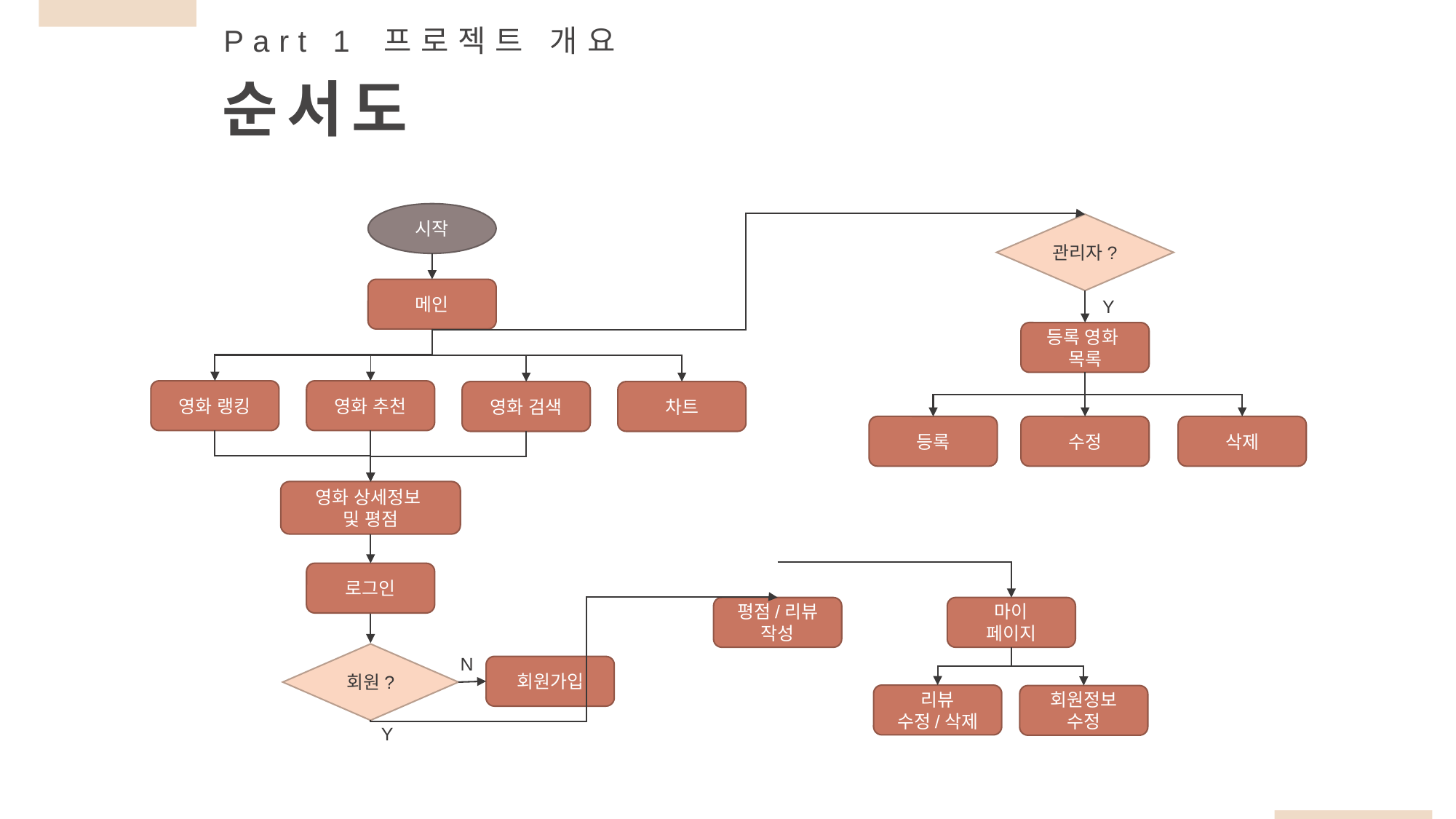

Part 1 프로젝트 개요
순서도

시작
관리자?
메인
등록 영화
목록
영화 랭킹
영화 추천
영화 검색
차트
등록
수정
삭제
영화 상세정보
및 평점
로그인
평점/리뷰
작성
마이
페이지
회원?
N
회원가입
리뷰
수정/삭제
회원정보
수정
Y
Y